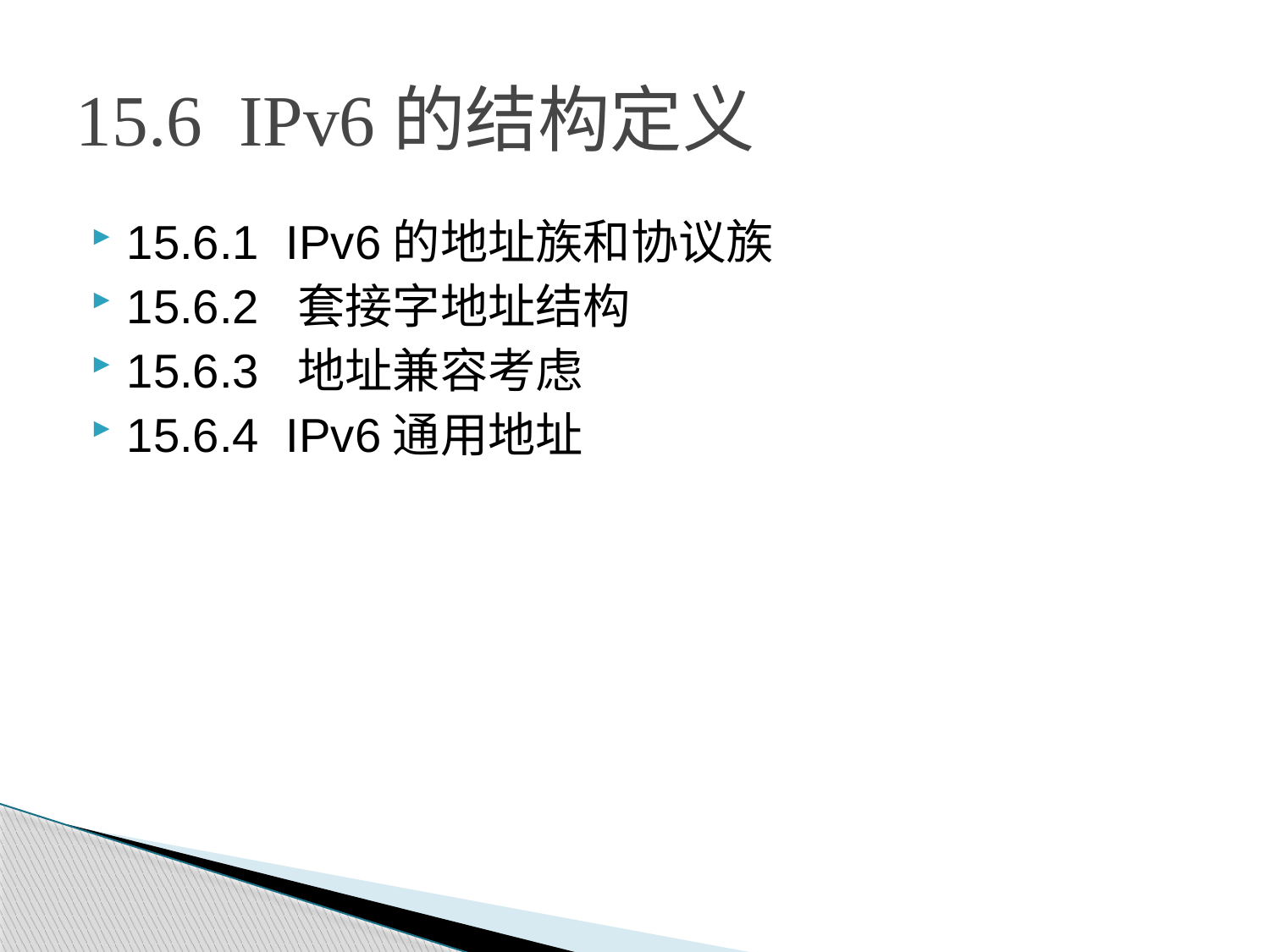

# 15.6  IPv6的结构定义
15.6.1  IPv6的地址族和协议族
15.6.2  套接字地址结构
15.6.3  地址兼容考虑
15.6.4  IPv6通用地址